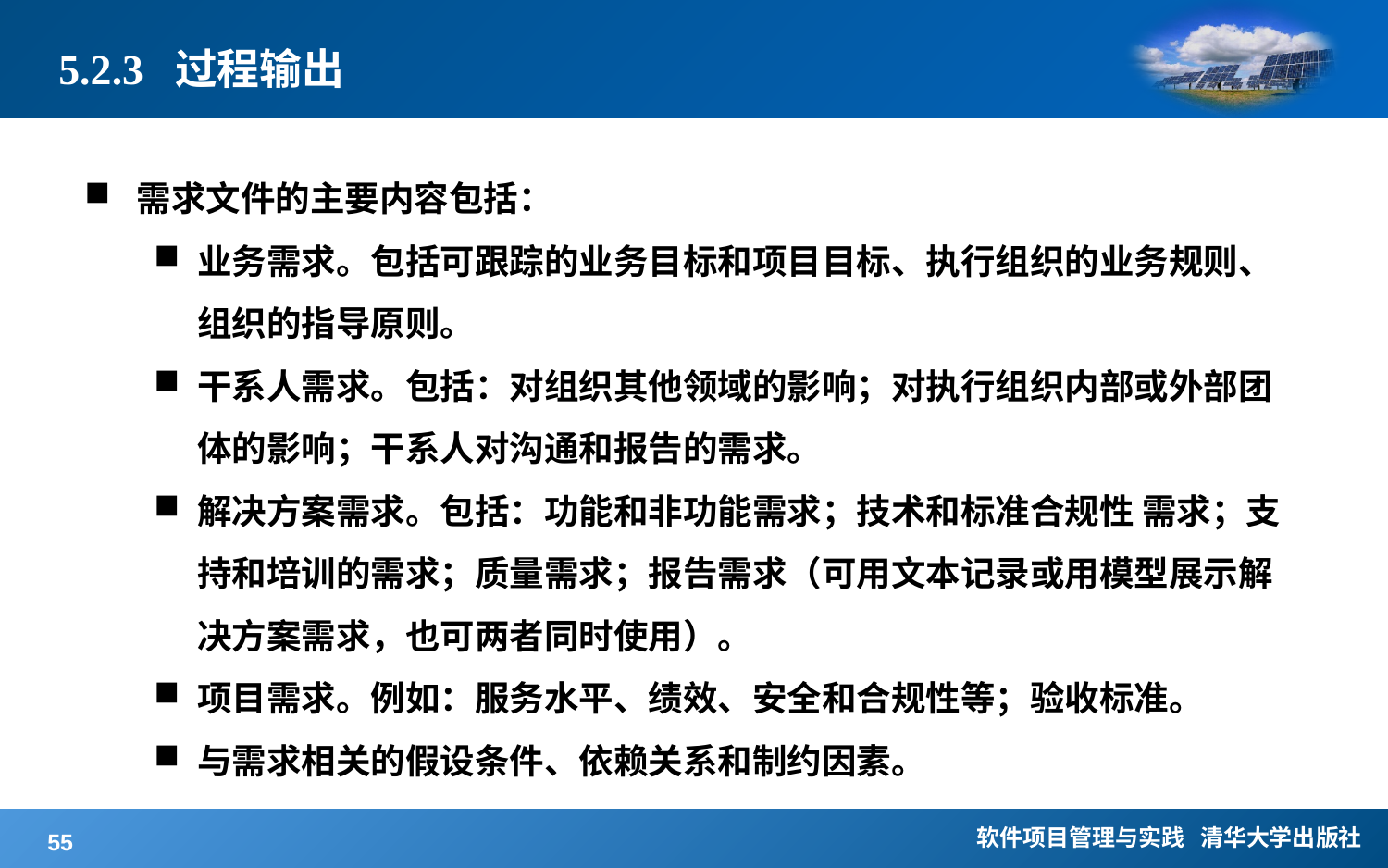

# 5.2.3  过程输出
需求文件的主要内容包括：
业务需求。包括可跟踪的业务目标和项目目标、执行组织的业务规则、组织的指导原则。
干系人需求。包括：对组织其他领域的影响；对执行组织内部或外部团体的影响；干系人对沟通和报告的需求。
解决方案需求。包括：功能和非功能需求；技术和标准合规性 需求；支持和培训的需求；质量需求；报告需求（可用文本记录或用模型展示解决方案需求，也可两者同时使用）。
项目需求。例如：服务水平、绩效、安全和合规性等；验收标准。
与需求相关的假设条件、依赖关系和制约因素。